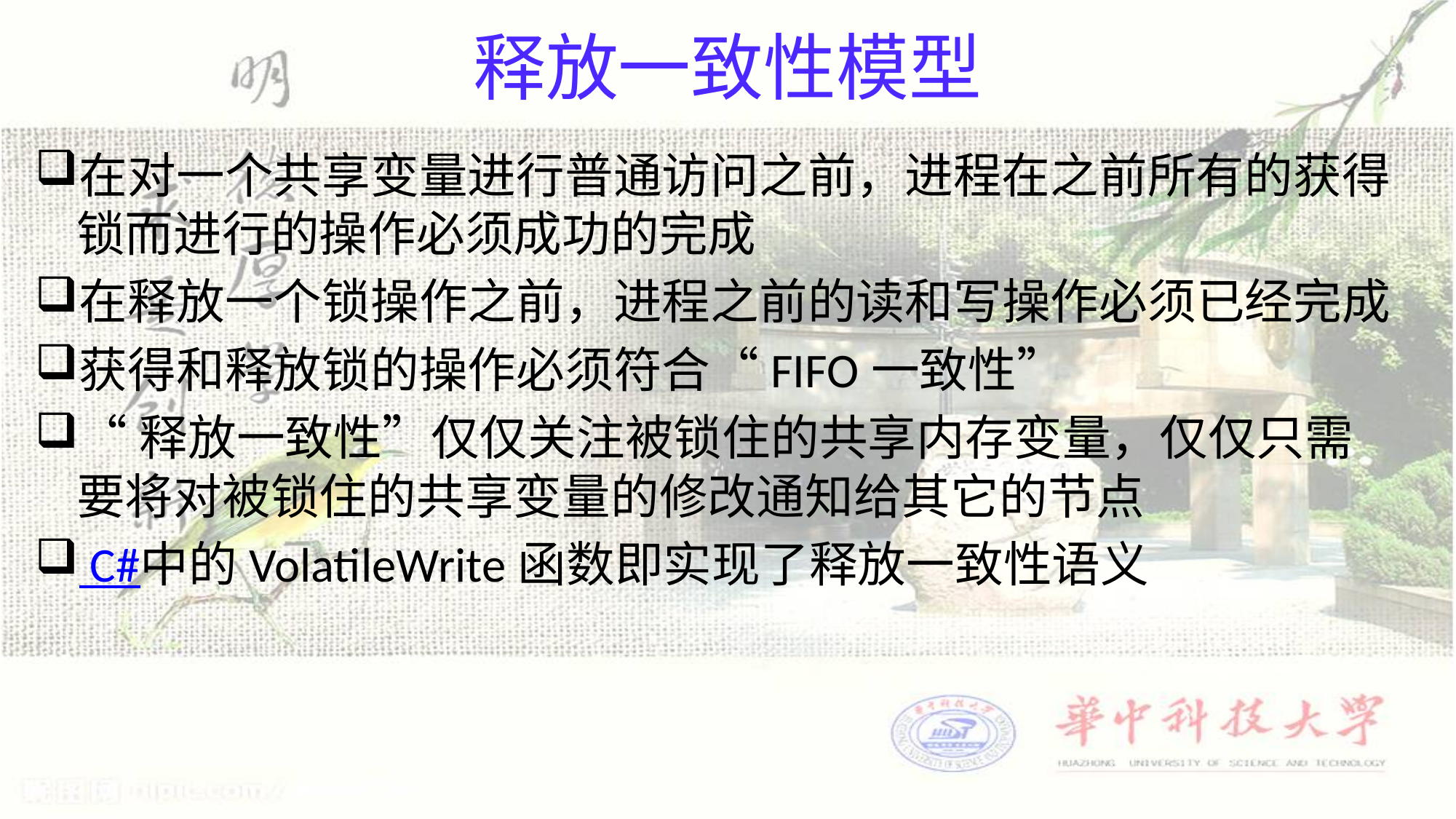

# 释放一致性模型
在对一个共享变量进行普通访问之前，进程在之前所有的获得锁而进行的操作必须成功的完成
在释放一个锁操作之前，进程之前的读和写操作必须已经完成
获得和释放锁的操作必须符合“FIFO一致性”
“释放一致性”仅仅关注被锁住的共享内存变量，仅仅只需要将对被锁住的共享变量的修改通知给其它的节点
 C#中的VolatileWrite函数即实现了释放一致性语义